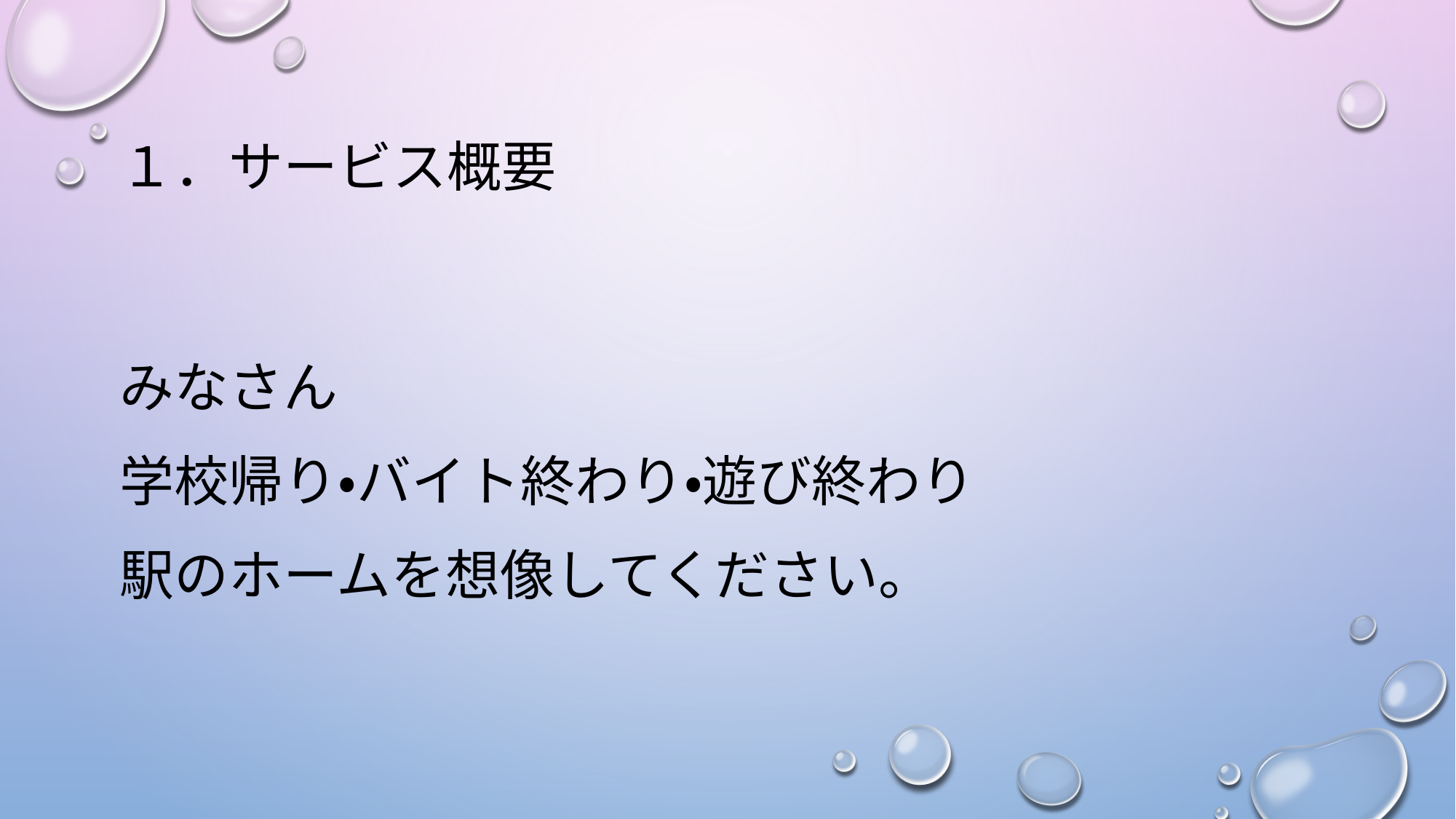

# １．サービス概要

みなさん
学校帰り・バイト終わり・遊び終わり
駅のホームを想像してください。